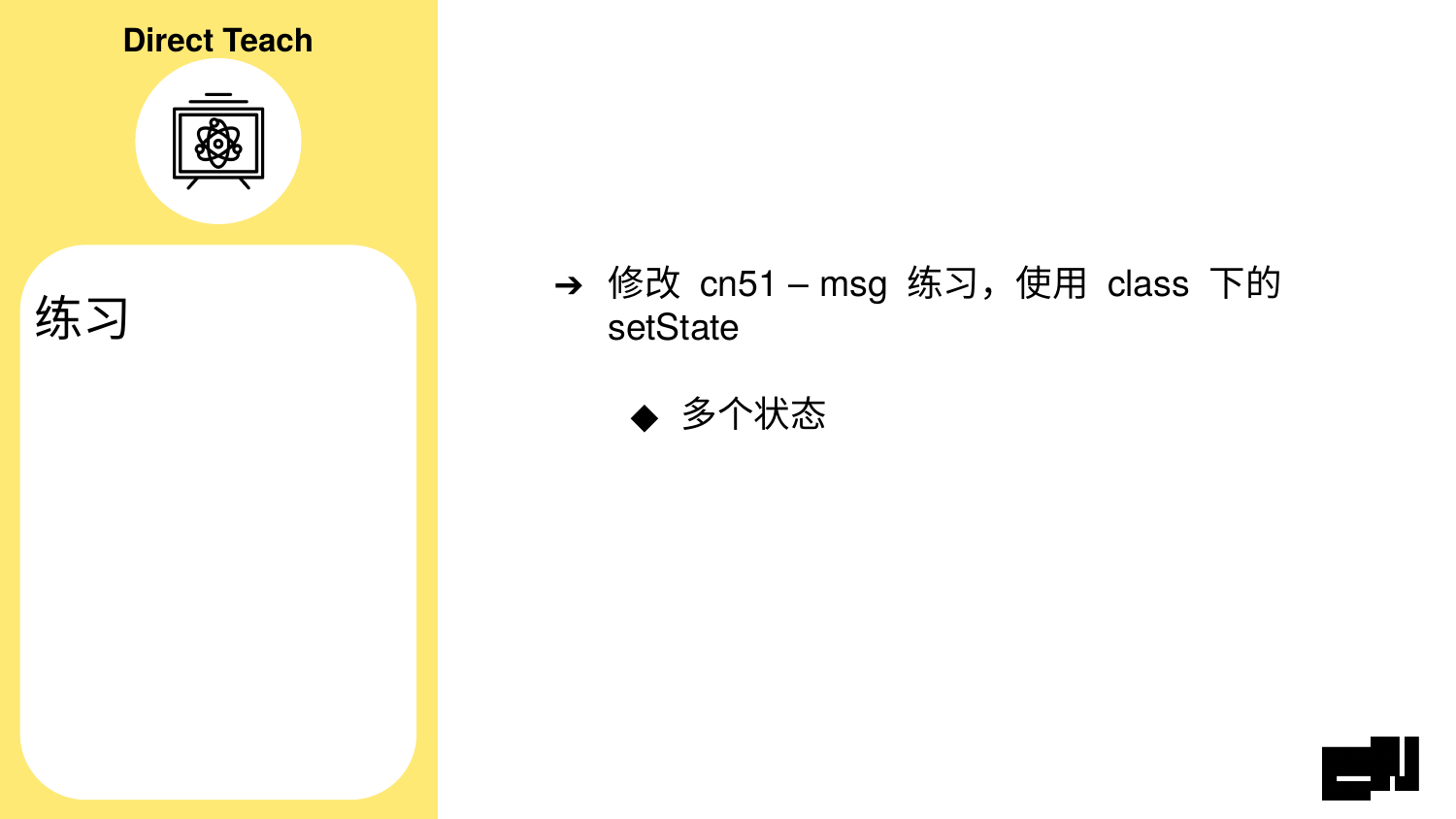

修改 cn51 – msg 练习，使用 class 下的 setState

多个状态
# 练习